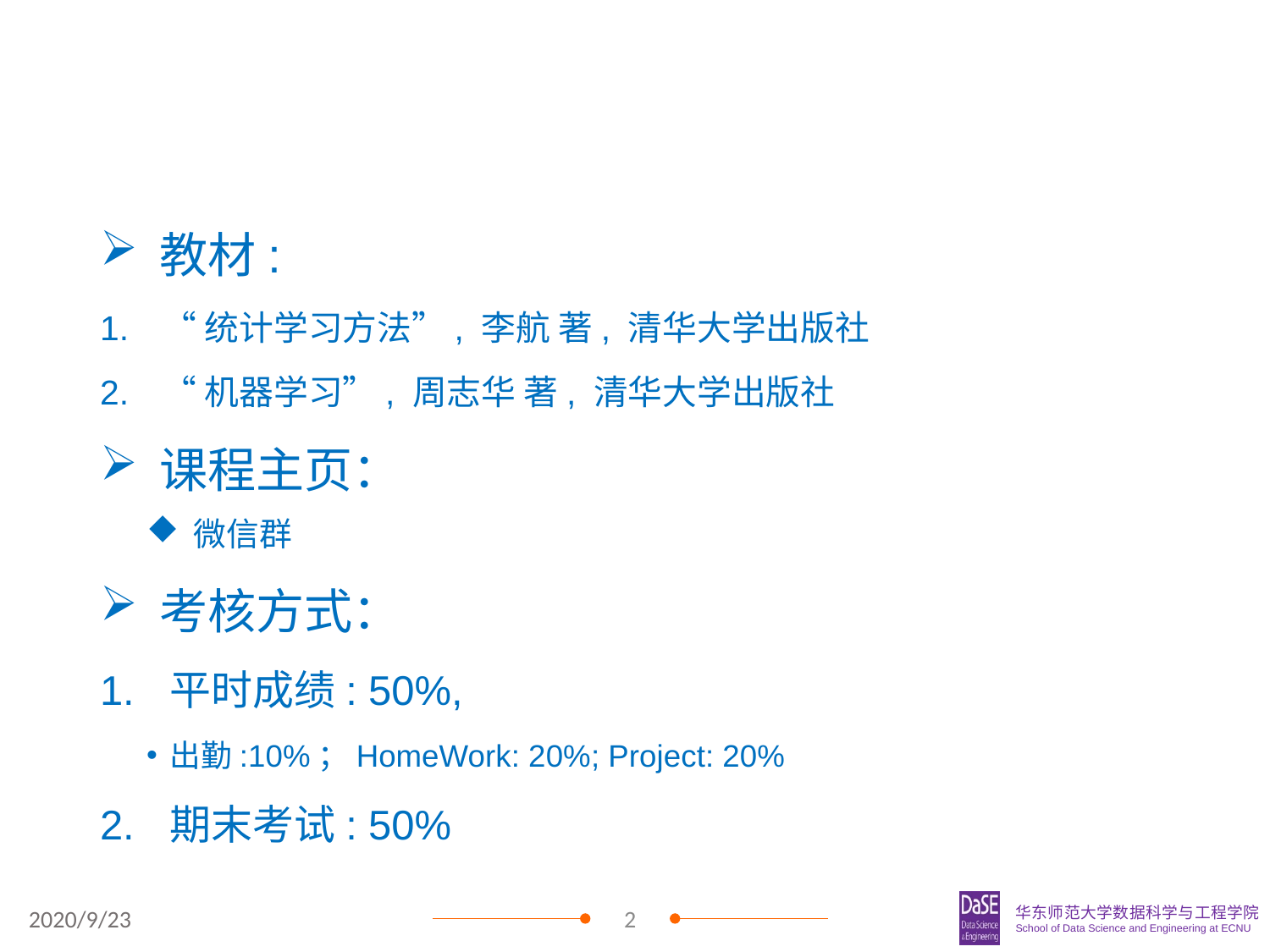

#
 教材:
“统计学习方法”, 李航 著, 清华大学出版社
“机器学习”, 周志华 著, 清华大学出版社
 课程主页：
 微信群
 考核方式：
平时成绩: 50%,
出勤:10%；HomeWork: 20%; Project: 20%
期末考试: 50%